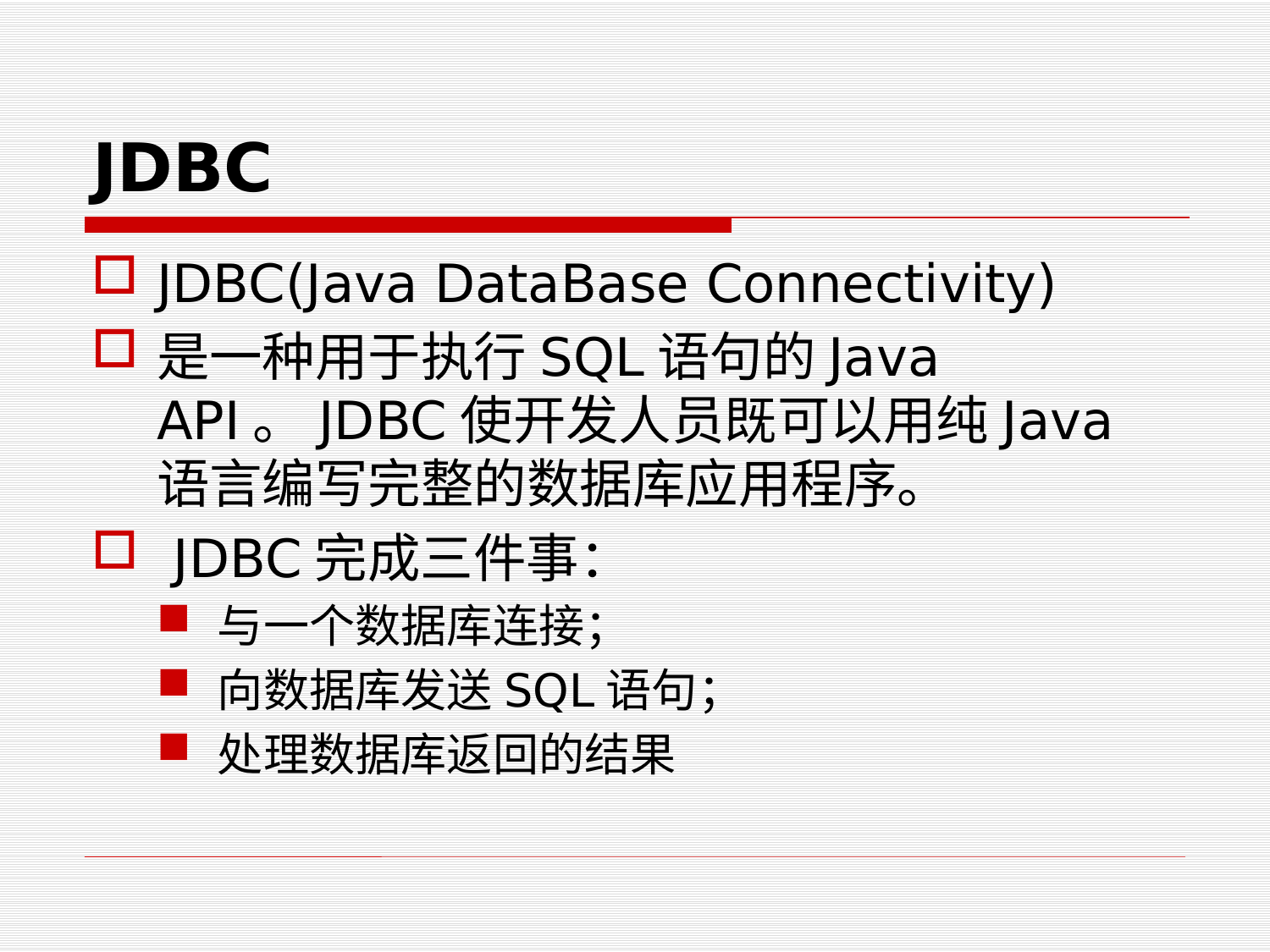

# JDBC
JDBC(Java DataBase Connectivity)
是一种用于执行SQL语句的Java API。JDBC使开发人员既可以用纯Java语言编写完整的数据库应用程序。
 JDBC完成三件事：
与一个数据库连接；
向数据库发送SQL语句；
处理数据库返回的结果